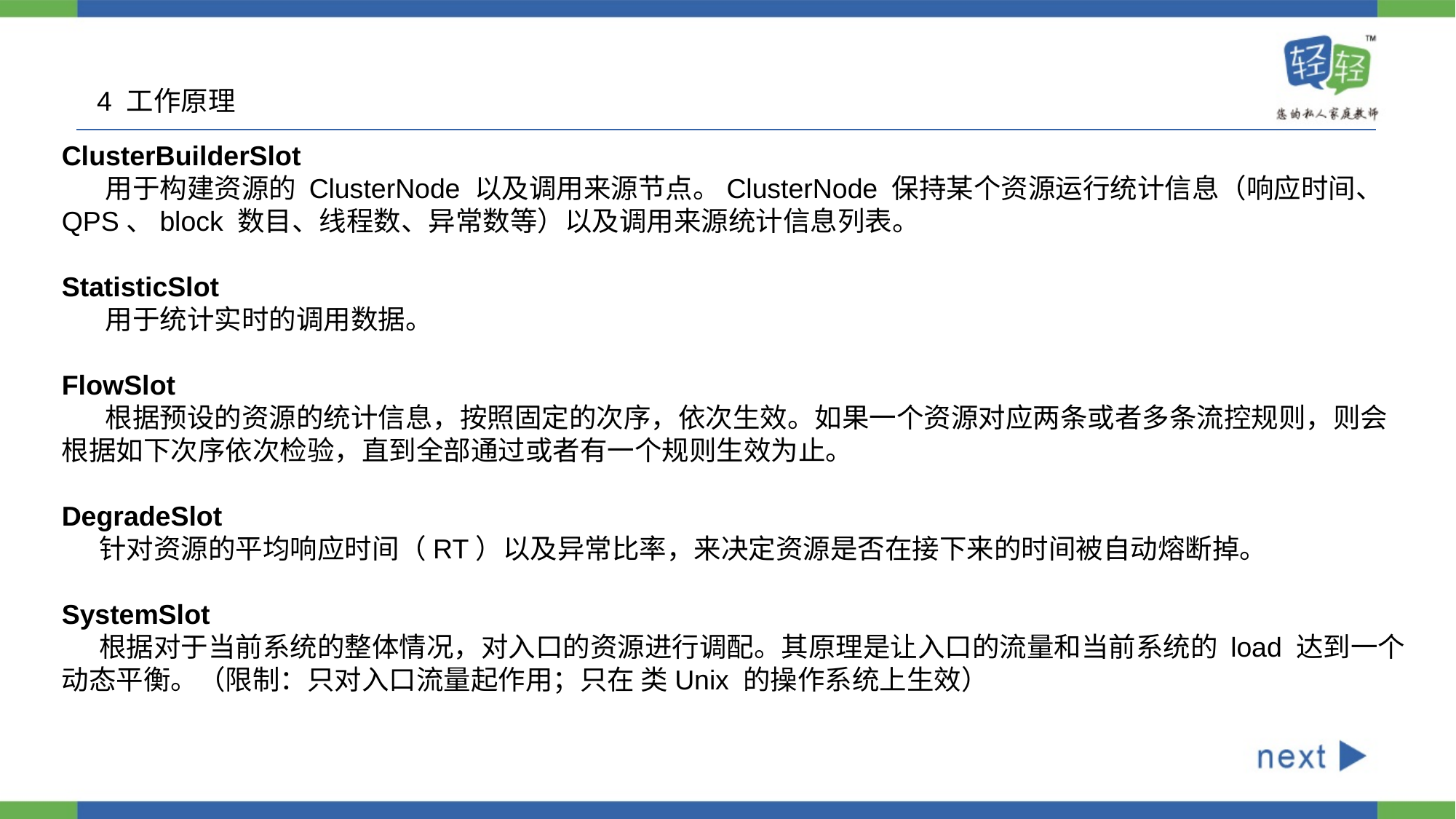

4 工作原理
ClusterBuilderSlot
      用于构建资源的 ClusterNode 以及调用来源节点。ClusterNode 保持某个资源运行统计信息（响应时间、QPS、block 数目、线程数、异常数等）以及调用来源统计信息列表。

StatisticSlot
      用于统计实时的调用数据。

FlowSlot
      根据预设的资源的统计信息，按照固定的次序，依次生效。如果一个资源对应两条或者多条流控规则，则会根据如下次序依次检验，直到全部通过或者有一个规则生效为止。

DegradeSlot
     针对资源的平均响应时间（RT）以及异常比率，来决定资源是否在接下来的时间被自动熔断掉。

SystemSlot
     根据对于当前系统的整体情况，对入口的资源进行调配。其原理是让入口的流量和当前系统的 load 达到一个动态平衡。（限制：只对入口流量起作用；只在 类Unix 的操作系统上生效）

20